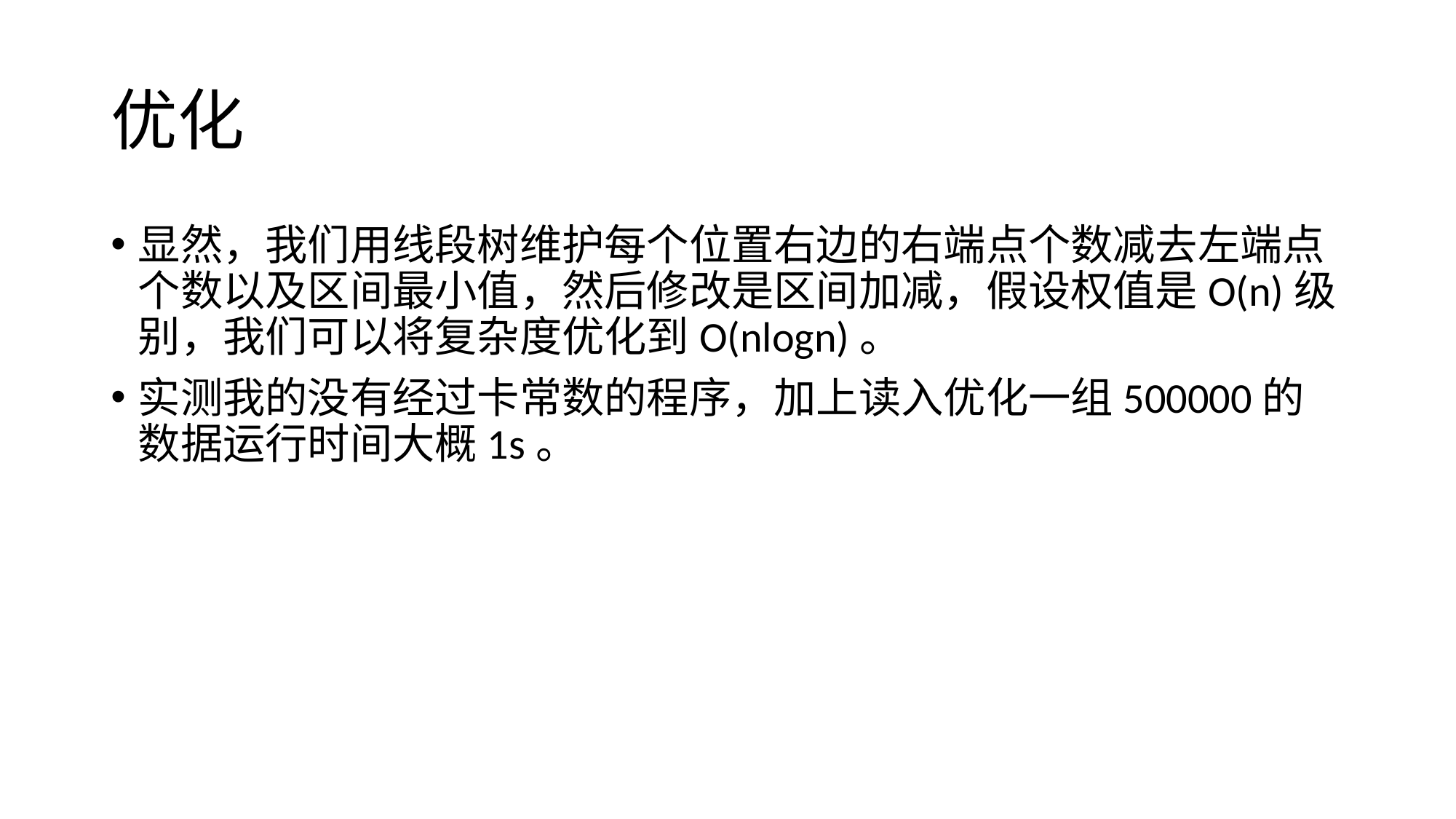

# 优化
显然，我们用线段树维护每个位置右边的右端点个数减去左端点个数以及区间最小值，然后修改是区间加减，假设权值是O(n)级别，我们可以将复杂度优化到O(nlogn)。
实测我的没有经过卡常数的程序，加上读入优化一组500000的数据运行时间大概1s。